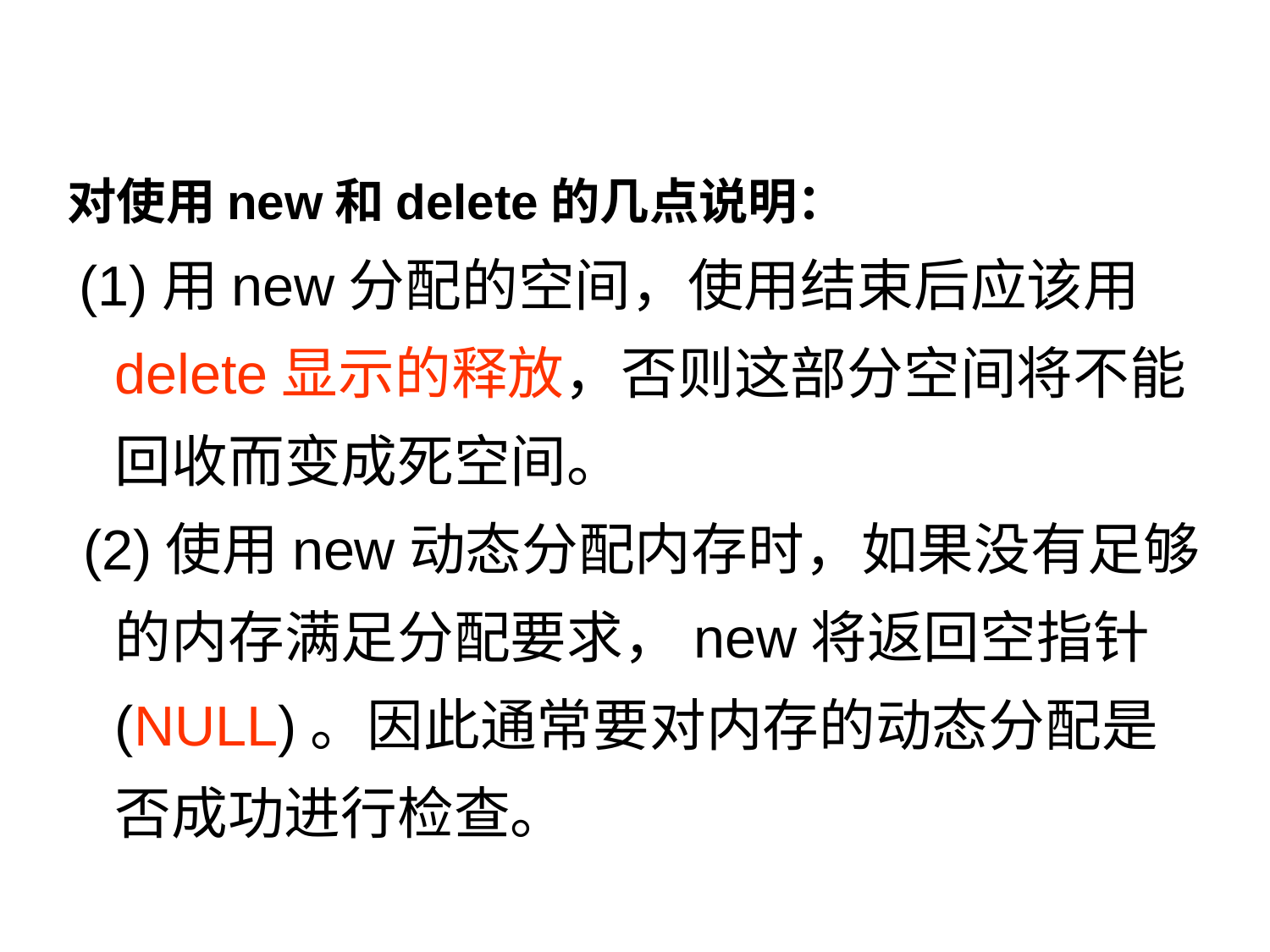

对使用new和delete的几点说明：
 (1)用new分配的空间，使用结束后应该用delete显示的释放，否则这部分空间将不能回收而变成死空间。
 (2)使用new动态分配内存时，如果没有足够的内存满足分配要求，new将返回空指针(NULL)。因此通常要对内存的动态分配是否成功进行检查。